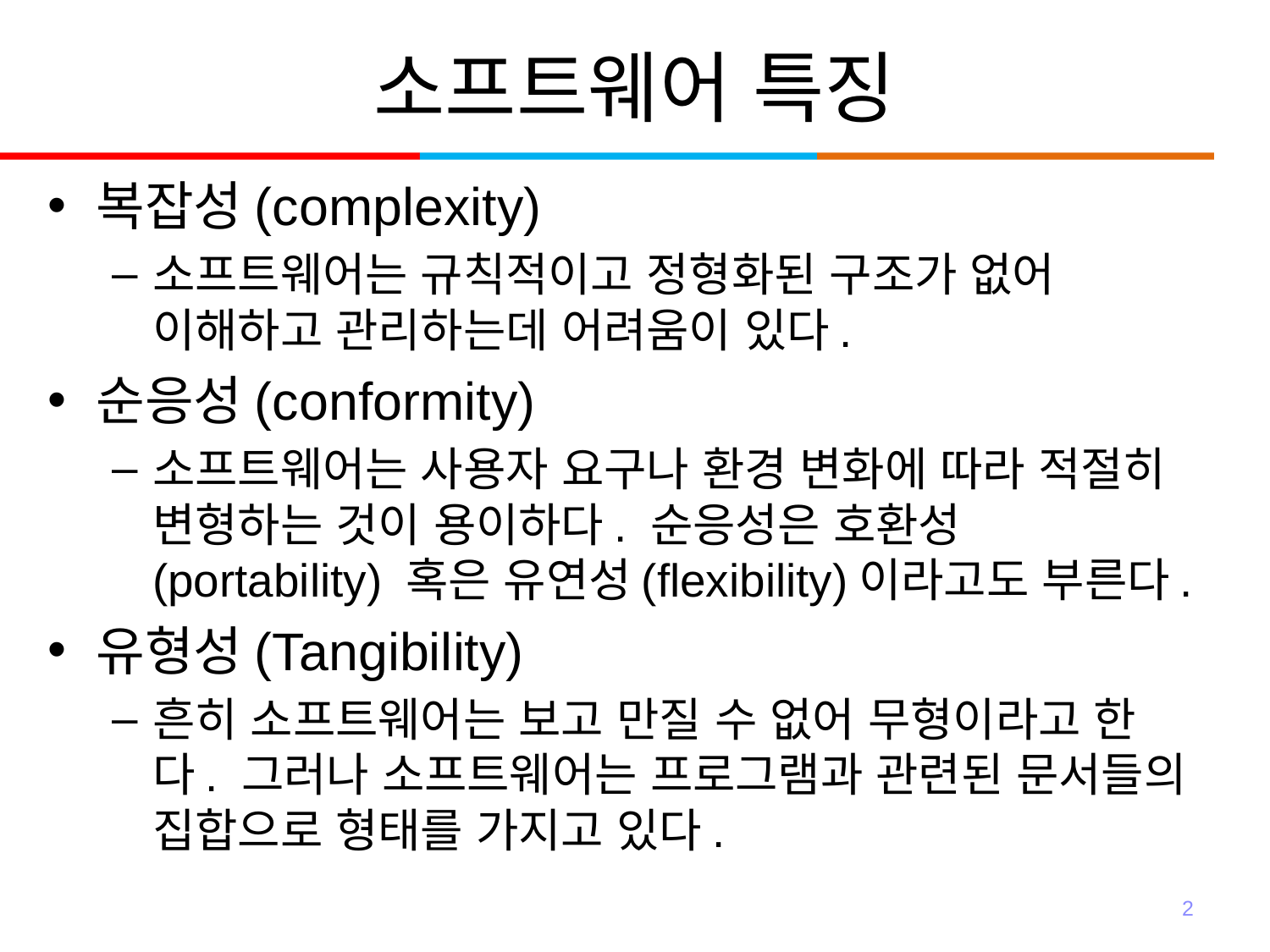

# 소프트웨어 특징
복잡성(complexity)
소프트웨어는 규칙적이고 정형화된 구조가 없어 이해하고 관리하는데 어려움이 있다.
순응성(conformity)
소프트웨어는 사용자 요구나 환경 변화에 따라 적절히 변형하는 것이 용이하다. 순응성은 호환성(portability) 혹은 유연성(flexibility)이라고도 부른다.
유형성(Tangibility)
흔히 소프트웨어는 보고 만질 수 없어 무형이라고 한다. 그러나 소프트웨어는 프로그램과 관련된 문서들의 집합으로 형태를 가지고 있다.
2